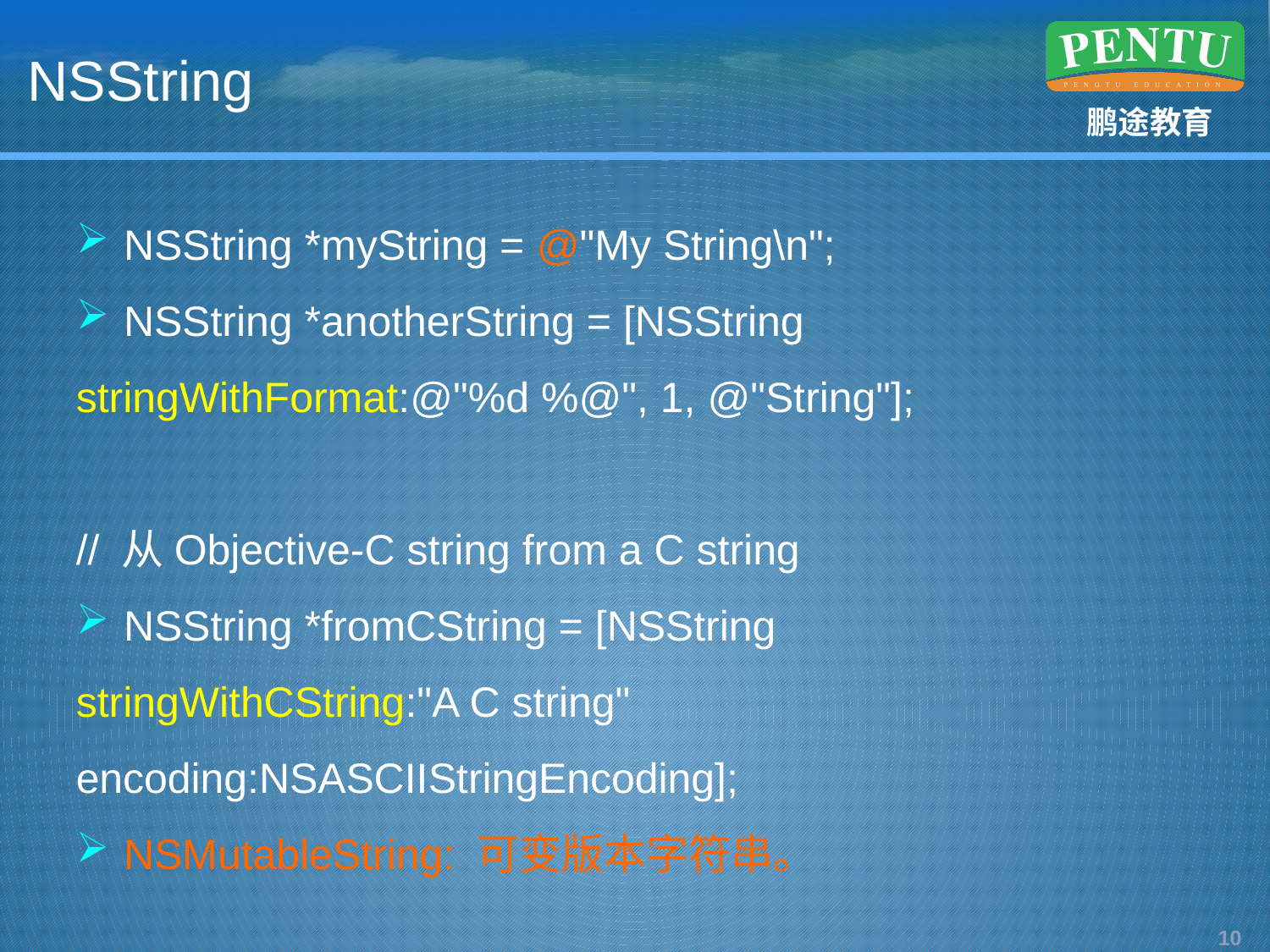

# NSString
NSString *myString = @"My String\n";
NSString *anotherString = [NSString
stringWithFormat:@"%d %@", 1, @"String"];

// 从Objective-C string from a C string
NSString *fromCString = [NSString
stringWithCString:"A C string"
encoding:NSASCIIStringEncoding];
NSMutableString: 可变版本字符串。
10